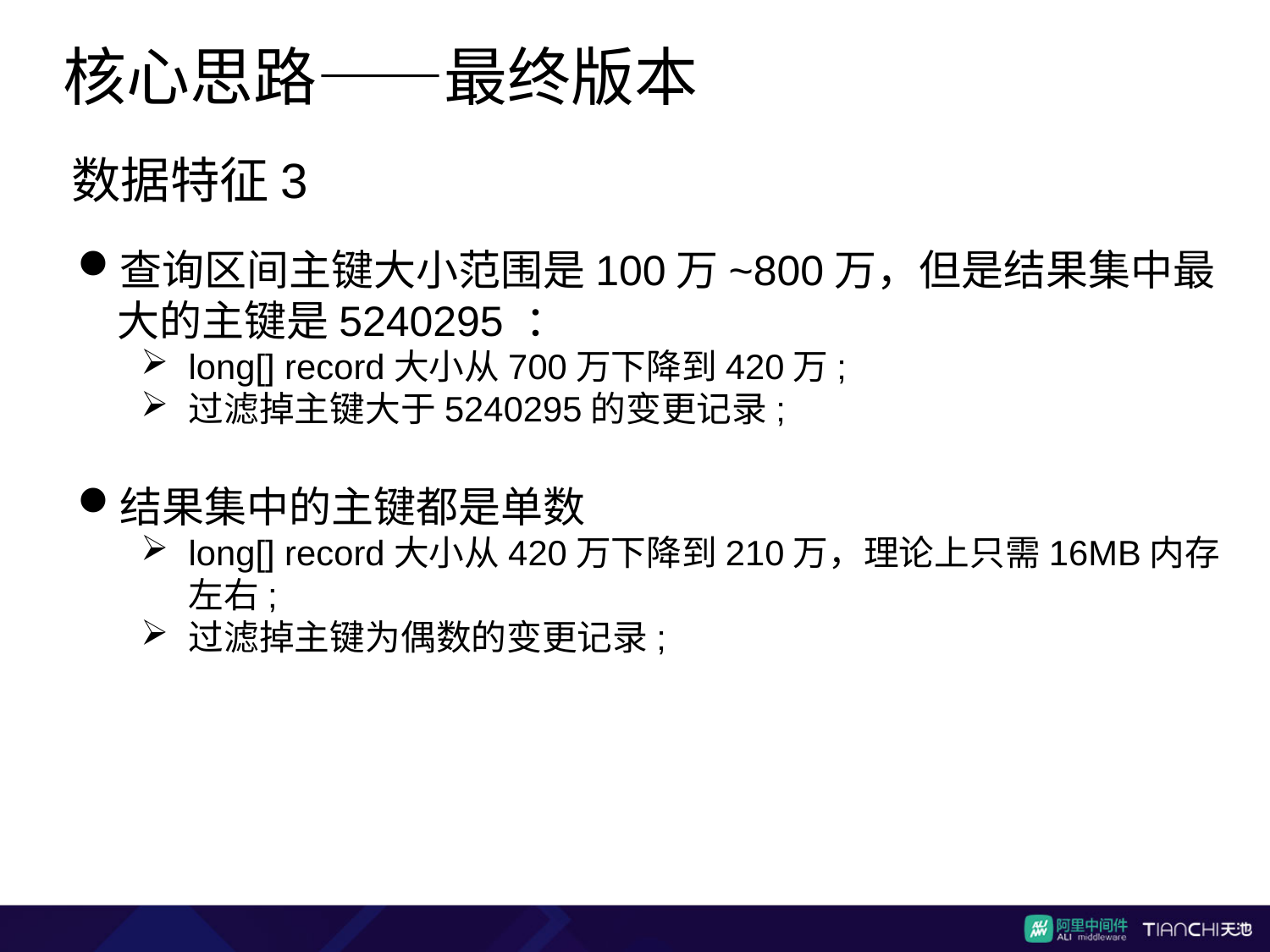

核心思路——最终版本
数据特征3
查询区间主键大小范围是100万~800万，但是结果集中最大的主键是5240295 ：
long[] record大小从700万下降到420万;
过滤掉主键大于5240295的变更记录;

结果集中的主键都是单数
long[] record大小从420万下降到210万，理论上只需16MB内存左右;
过滤掉主键为偶数的变更记录;